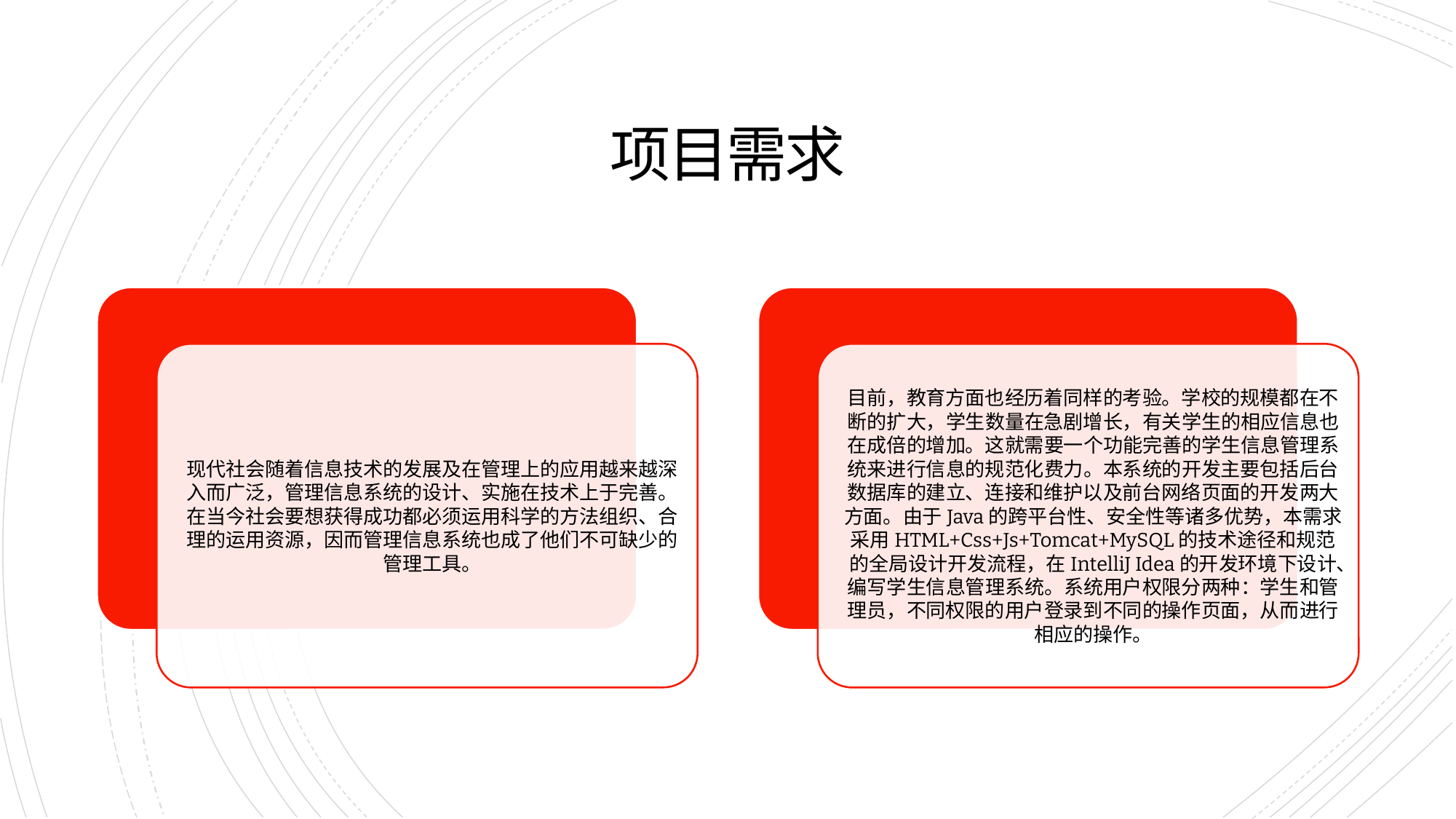

# 项目需求
现代社会随着信息技术的发展及在管理上的应用越来越深入而广泛，管理信息系统的设计、实施在技术上于完善。在当今社会要想获得成功都必须运用科学的方法组织、合理的运用资源，因而管理信息系统也成了他们不可缺少的管理工具。
目前，教育方面也经历着同样的考验。学校的规模都在不断的扩大，学生数量在急剧增长，有关学生的相应信息也在成倍的增加。这就需要一个功能完善的学生信息管理系统来进行信息的规范化费力。本系统的开发主要包括后台数据库的建立、连接和维护以及前台网络页面的开发两大方面。由于Java的跨平台性、安全性等诸多优势，本需求采用HTML+Css+Js+Tomcat+MySQL的技术途径和规范的全局设计开发流程，在IntelliJ Idea的开发环境下设计、编写学生信息管理系统。系统用户权限分两种：学生和管理员，不同权限的用户登录到不同的操作页面，从而进行相应的操作。